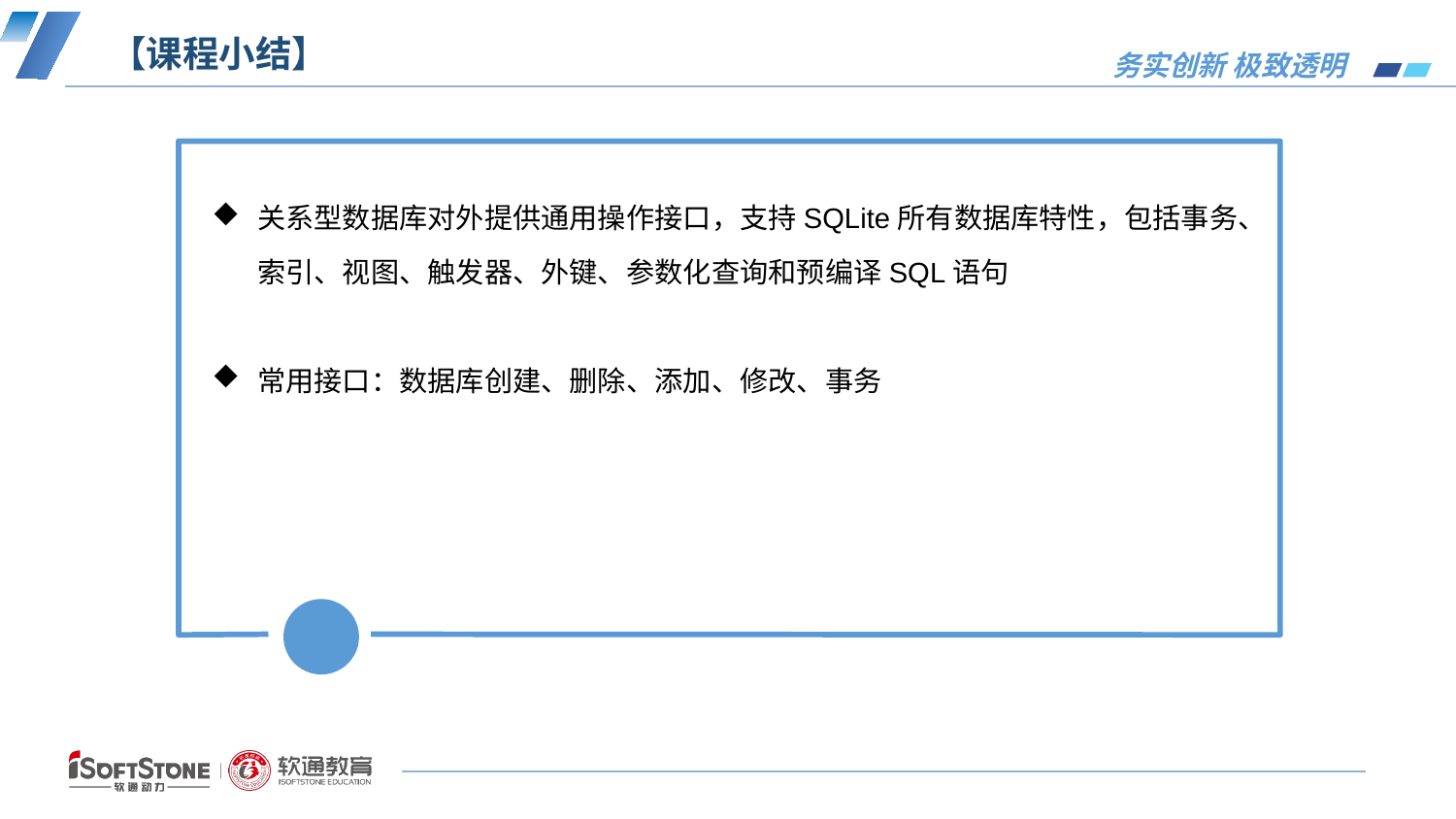

# 【课程小结】

关系型数据库对外提供通用操作接口，支持SQLite所有数据库特性，包括事务、索引、视图、触发器、外键、参数化查询和预编译SQL语句

常用接口：数据库创建、删除、添加、修改、事务